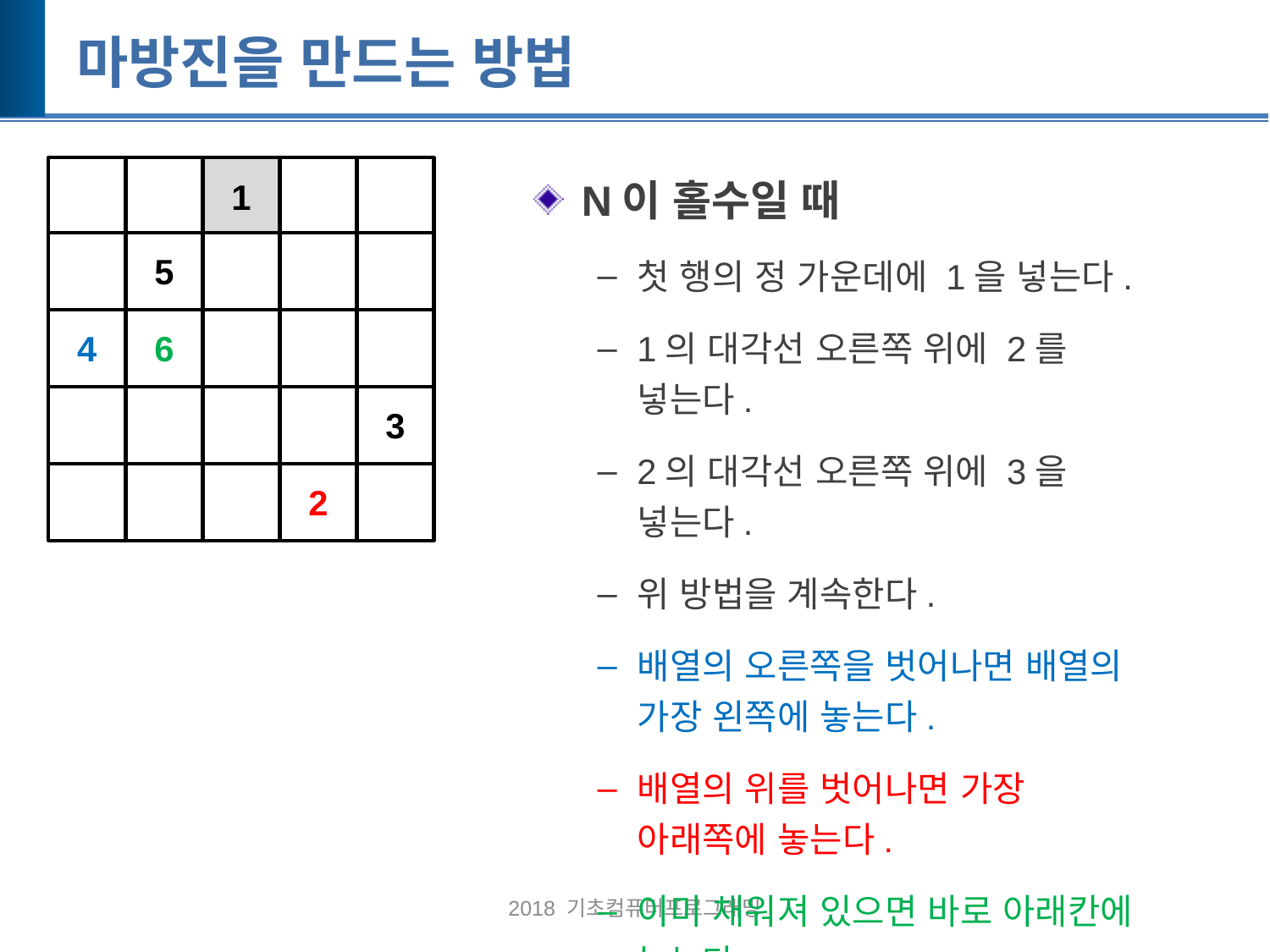

# 마방진을 만드는 방법

1

N이 홀수일 때
첫 행의 정 가운데에 1을 넣는다.
1의 대각선 오른쪽 위에 2를 넣는다.
2의 대각선 오른쪽 위에 3을 넣는다.
위 방법을 계속한다.
배열의 오른쪽을 벗어나면 배열의 가장 왼쪽에 놓는다.
배열의 위를 벗어나면 가장 아래쪽에 놓는다.
이미 채워져 있으면 바로 아래칸에 놓는다.

5

6

4

3

2

2018 기초컴퓨터프로그래밍